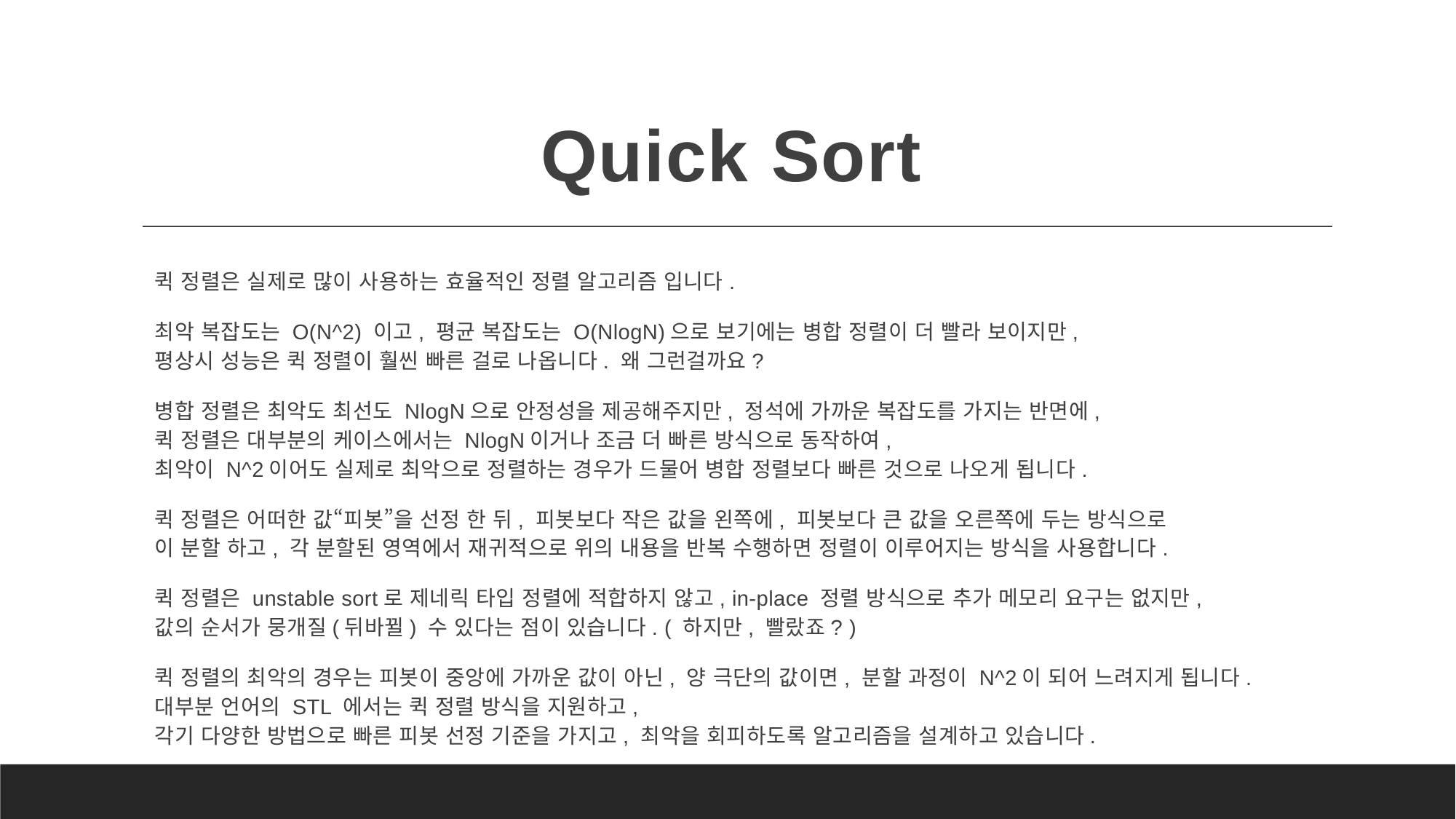

# Quick Sort
퀵 정렬은 실제로 많이 사용하는 효율적인 정렬 알고리즘 입니다.
최악 복잡도는 O(N^2) 이고, 평균 복잡도는 O(NlogN)으로 보기에는 병합 정렬이 더 빨라 보이지만,
평상시 성능은 퀵 정렬이 훨씬 빠른 걸로 나옵니다. 왜 그런걸까요?
병합 정렬은 최악도 최선도 NlogN으로 안정성을 제공해주지만, 정석에 가까운 복잡도를 가지는 반면에,
퀵 정렬은 대부분의 케이스에서는 NlogN이거나 조금 더 빠른 방식으로 동작하여,
최악이 N^2이어도 실제로 최악으로 정렬하는 경우가 드물어 병합 정렬보다 빠른 것으로 나오게 됩니다.
퀵 정렬은 어떠한 값“피봇”을 선정 한 뒤, 피봇보다 작은 값을 왼쪽에, 피봇보다 큰 값을 오른쪽에 두는 방식으로
이 분할 하고, 각 분할된 영역에서 재귀적으로 위의 내용을 반복 수행하면 정렬이 이루어지는 방식을 사용합니다.
퀵 정렬은 unstable sort로 제네릭 타입 정렬에 적합하지 않고, in-place 정렬 방식으로 추가 메모리 요구는 없지만,
값의 순서가 뭉개질(뒤바뀔) 수 있다는 점이 있습니다. ( 하지만, 빨랐죠? )
퀵 정렬의 최악의 경우는 피봇이 중앙에 가까운 값이 아닌, 양 극단의 값이면, 분할 과정이 N^2이 되어 느려지게 됩니다.
대부분 언어의 STL 에서는 퀵 정렬 방식을 지원하고,
각기 다양한 방법으로 빠른 피봇 선정 기준을 가지고, 최악을 회피하도록 알고리즘을 설계하고 있습니다.